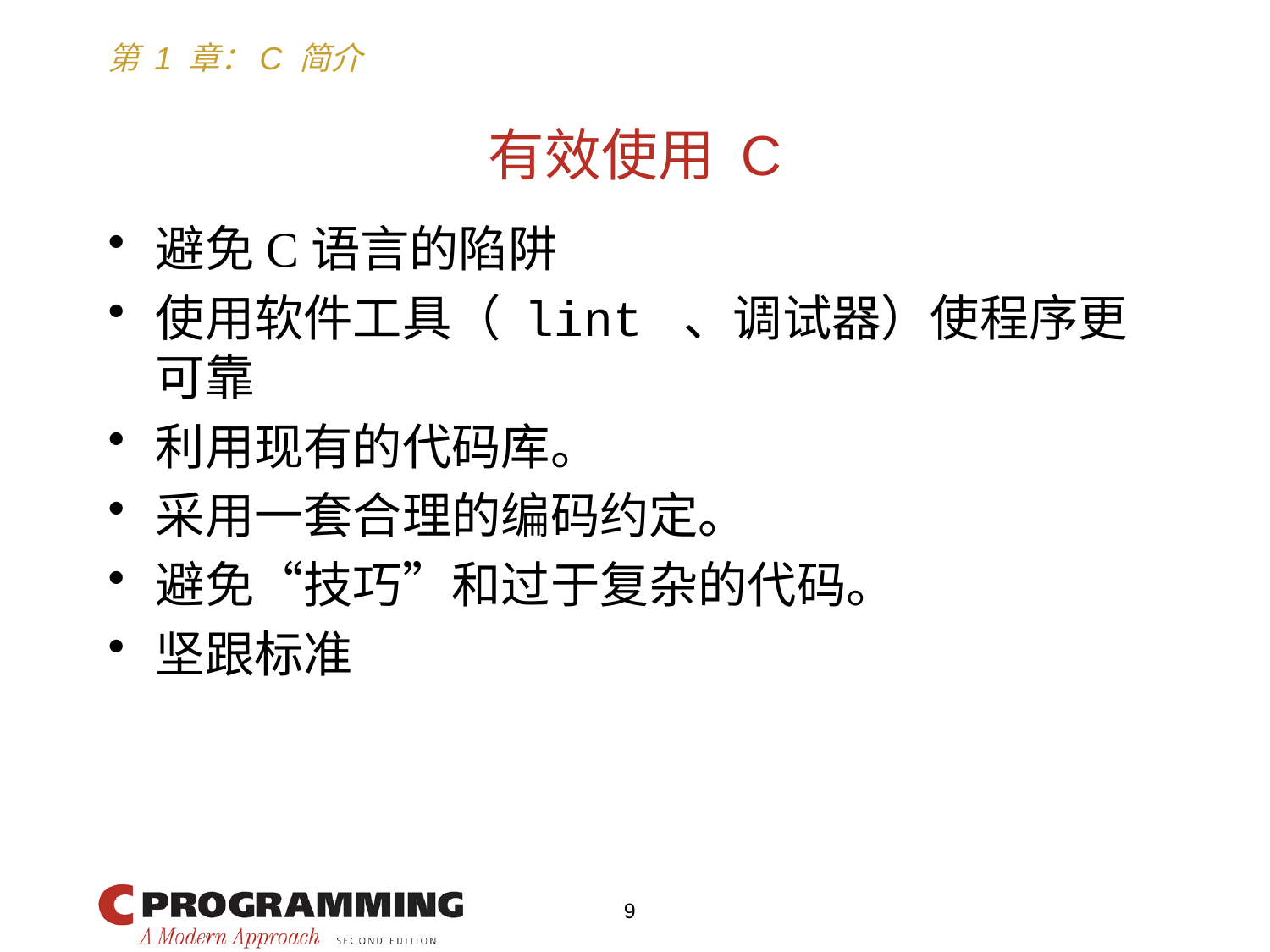

# 有效使用 C
避免C语言的陷阱
使用软件工具（ lint 、调试器）使程序更可靠
利用现有的代码库。
采用一套合理的编码约定。
避免“技巧”和过于复杂的代码。
坚跟标准
9